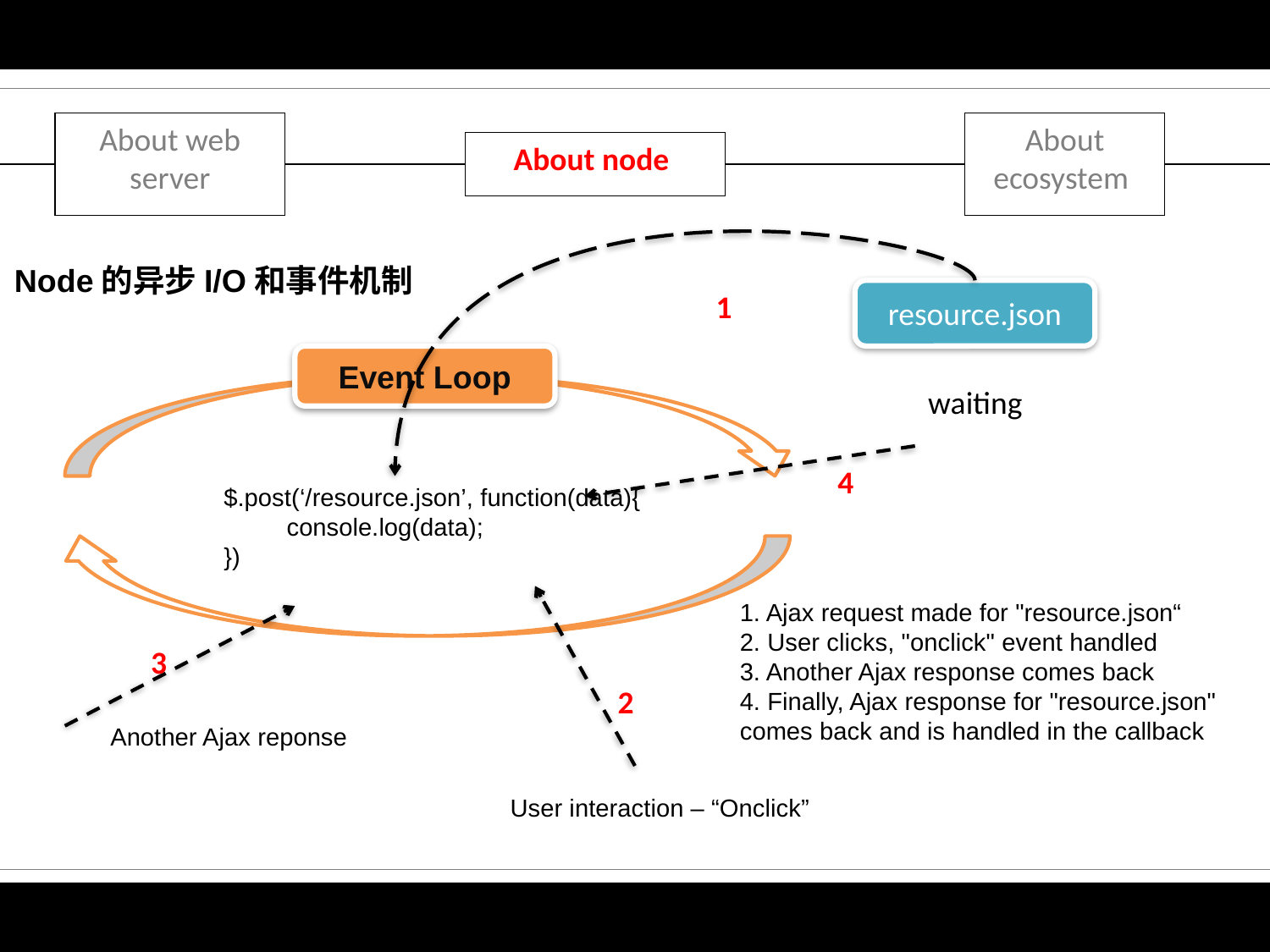

About web server
About node
About ecosystem
Node的异步I/O和事件机制
1
resource.json
Event Loop

waiting
4
$.post(‘/resource.json’, function(data){
         console.log(data);
})

1. Ajax request made for "resource.json“
2. User clicks, "onclick" event handled
3. Another Ajax response comes back
4. Finally, Ajax response for "resource.json"
comes back and is handled in the callback
3
2
Another Ajax reponse
User interaction – “Onclick”